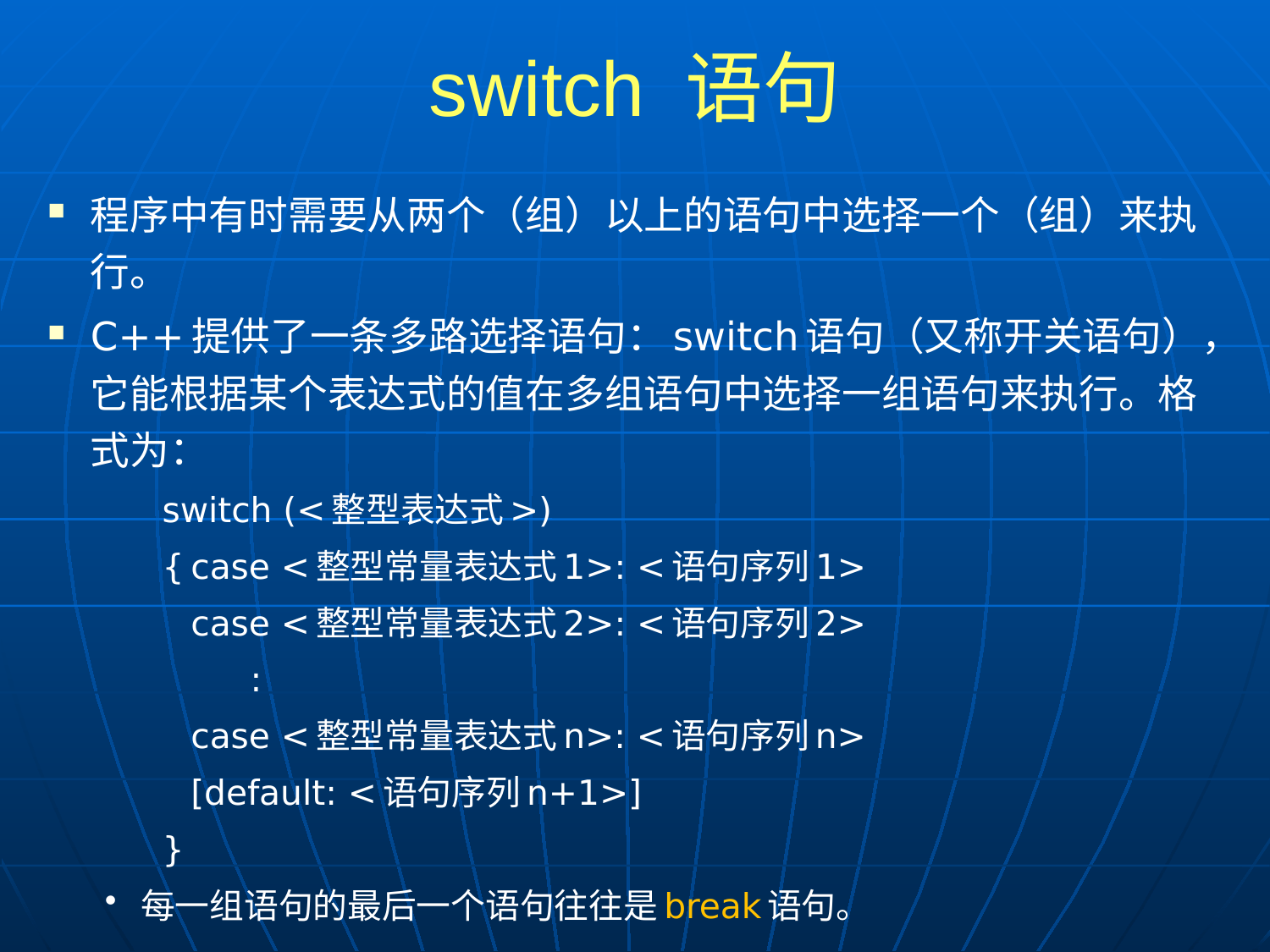

# switch 语句
程序中有时需要从两个（组）以上的语句中选择一个（组）来执行。
C++提供了一条多路选择语句：switch语句（又称开关语句），它能根据某个表达式的值在多组语句中选择一组语句来执行。格式为：
switch (<整型表达式>)
{	case <整型常量表达式1>: <语句序列1>
	case <整型常量表达式2>: <语句序列2>
        :
	case <整型常量表达式n>: <语句序列n>
	[default: <语句序列n+1>]
}
每一组语句的最后一个语句往往是break语句。